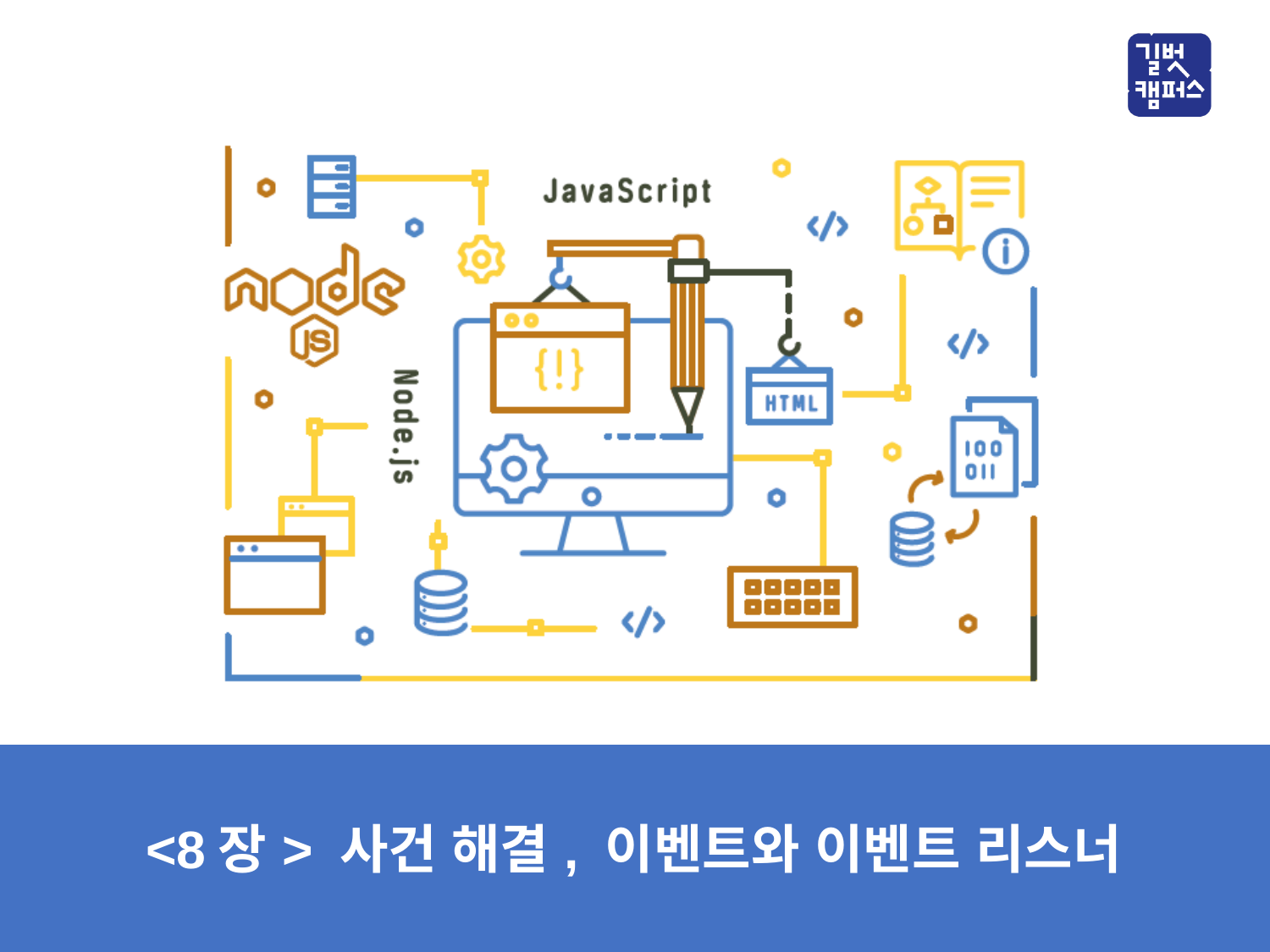

<8장> 사건 해결, 이벤트와 이벤트 리스너
<1장> 전기의 기본 개념과 팅커캐드